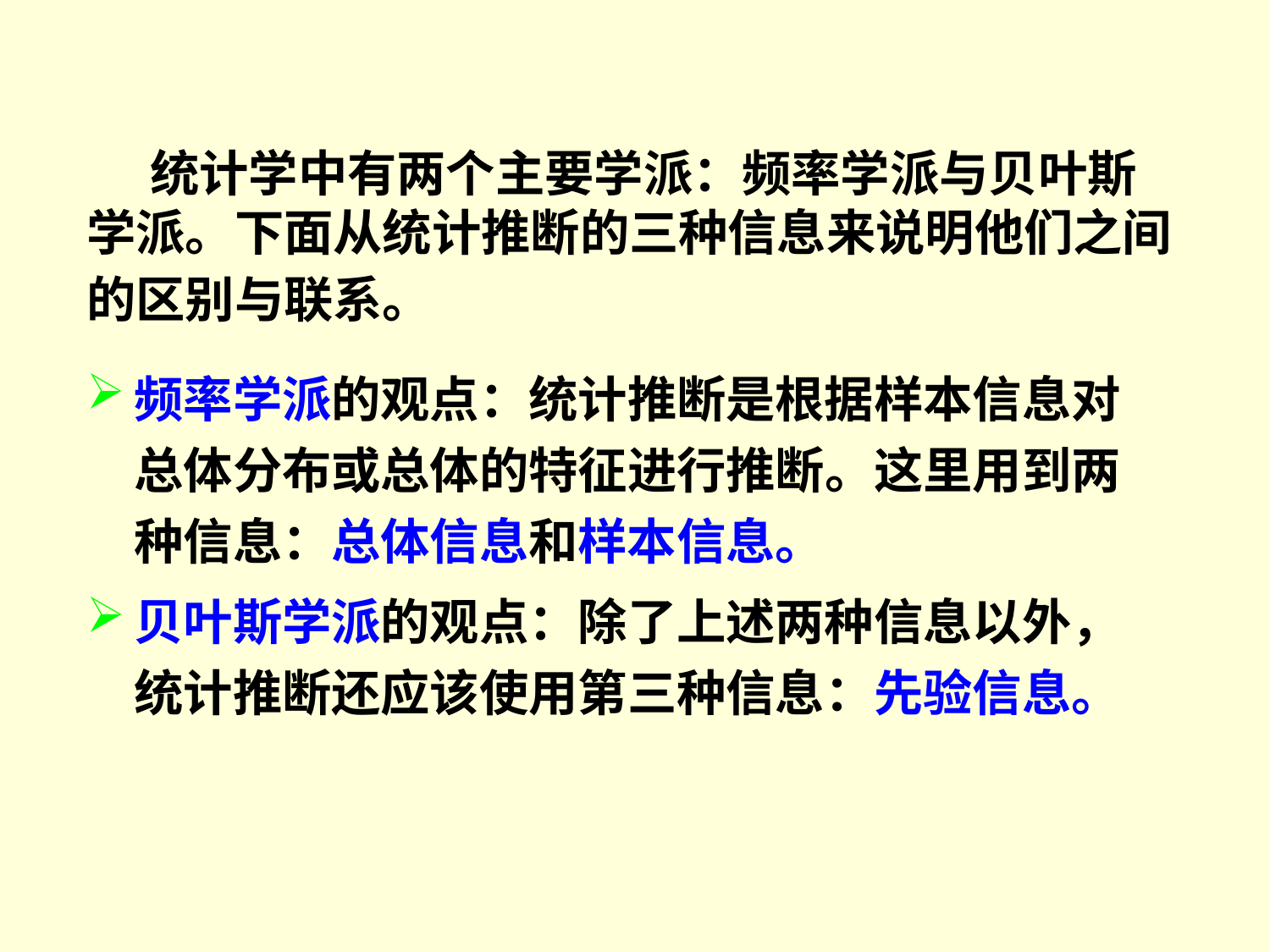

统计学中有两个主要学派：频率学派与贝叶斯学派。下面从统计推断的三种信息来说明他们之间的区别与联系。
频率学派的观点：统计推断是根据样本信息对总体分布或总体的特征进行推断。这里用到两种信息：总体信息和样本信息。
贝叶斯学派的观点：除了上述两种信息以外，统计推断还应该使用第三种信息：先验信息。